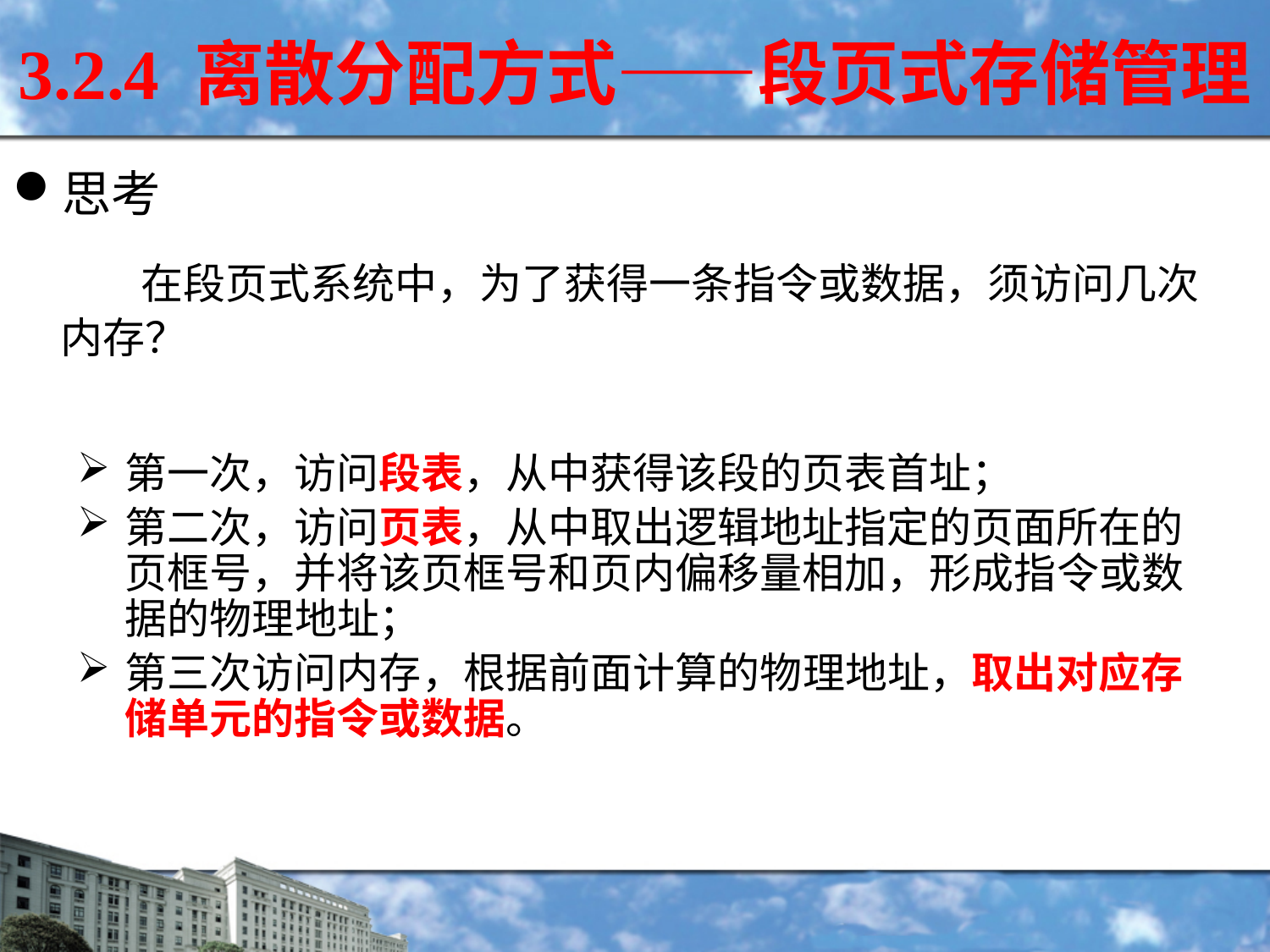

3.2.4 离散分配方式——段页式存储管理
思考
         在段页式系统中，为了获得一条指令或数据，须访问几次内存？
第一次，访问段表，从中获得该段的页表首址；
第二次，访问页表，从中取出逻辑地址指定的页面所在的页框号，并将该页框号和页内偏移量相加，形成指令或数据的物理地址；
第三次访问内存，根据前面计算的物理地址，取出对应存储单元的指令或数据。